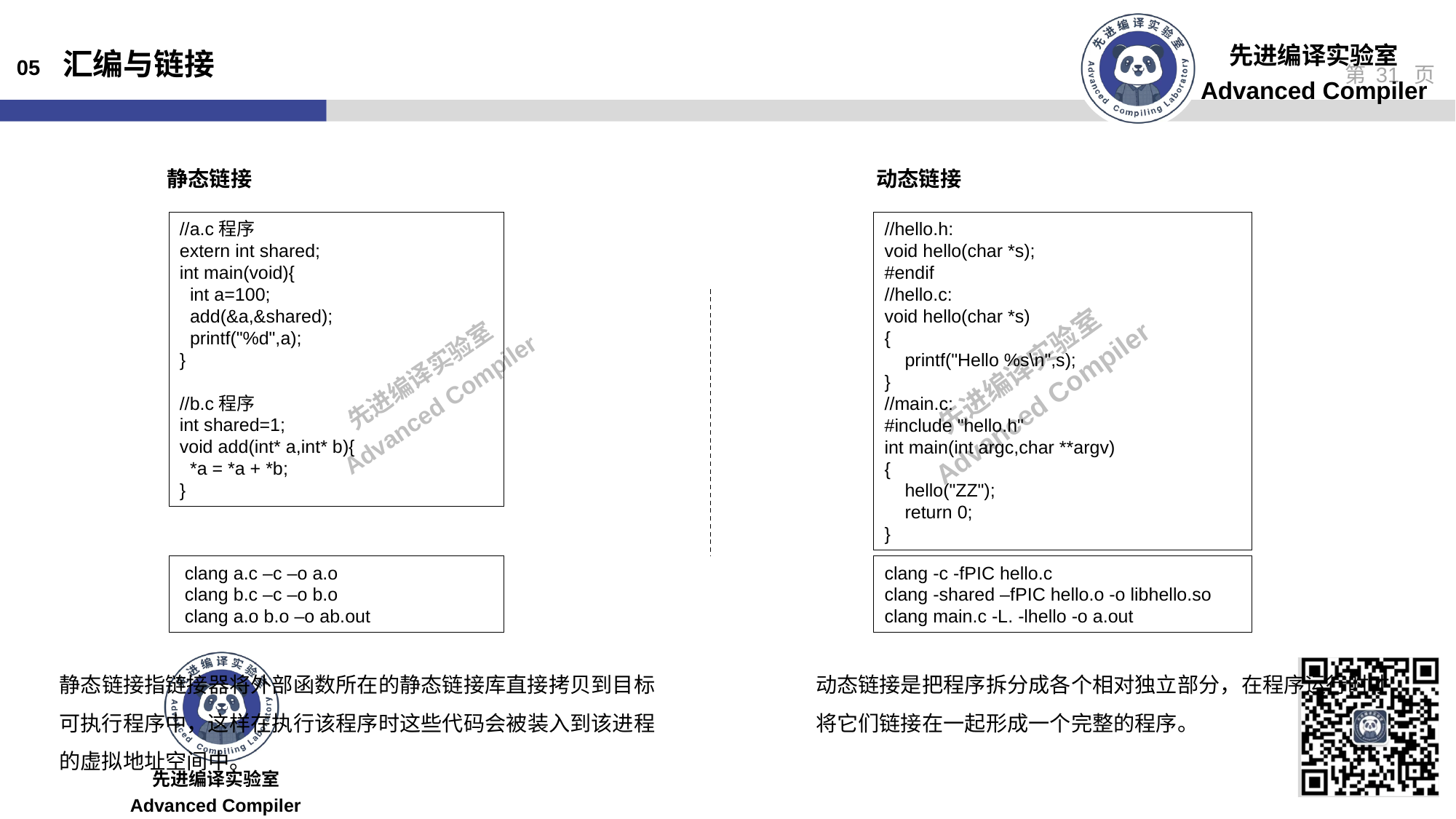

05  汇编与链接
静态链接
动态链接
//a.c程序
extern int shared;
int main(void){
  int a=100;
  add(&a,&shared);
  printf("%d",a);
}

//b.c程序
int shared=1;
void add(int* a,int* b){
  *a = *a + *b;
}
//hello.h:
void hello(char *s);
#endif
//hello.c:
void hello(char *s)
{
    printf("Hello %s\n",s);
}
//main.c:
#include "hello.h"
int main(int argc,char **argv)
{
    hello("ZZ");
    return 0;
}
clang -c -fPIC hello.c
clang -shared –fPIC hello.o -o libhello.so
clang main.c -L. -lhello -o a.out
 clang a.c –c –o a.o
 clang b.c –c –o b.o
 clang a.o b.o –o ab.out
静态链接指链接器将外部函数所在的静态链接库直接拷贝到目标可执行程序中，这样在执行该程序时这些代码会被装入到该进程的虚拟地址空间中。
动态链接是把程序拆分成各个相对独立部分，在程序运行时才将它们链接在一起形成一个完整的程序。